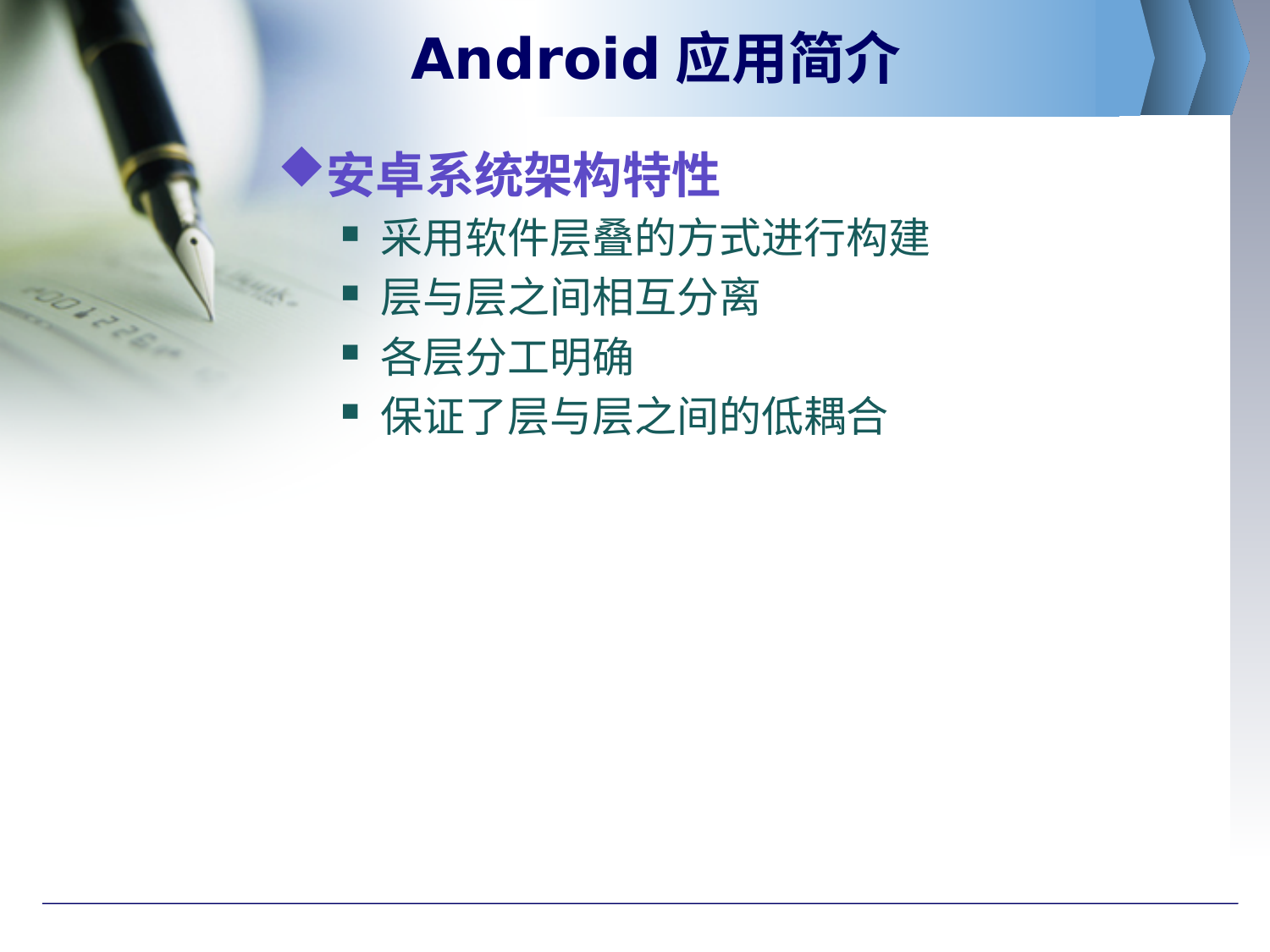

# Android应用简介
安卓系统架构特性
采用软件层叠的方式进行构建
层与层之间相互分离
各层分工明确
保证了层与层之间的低耦合